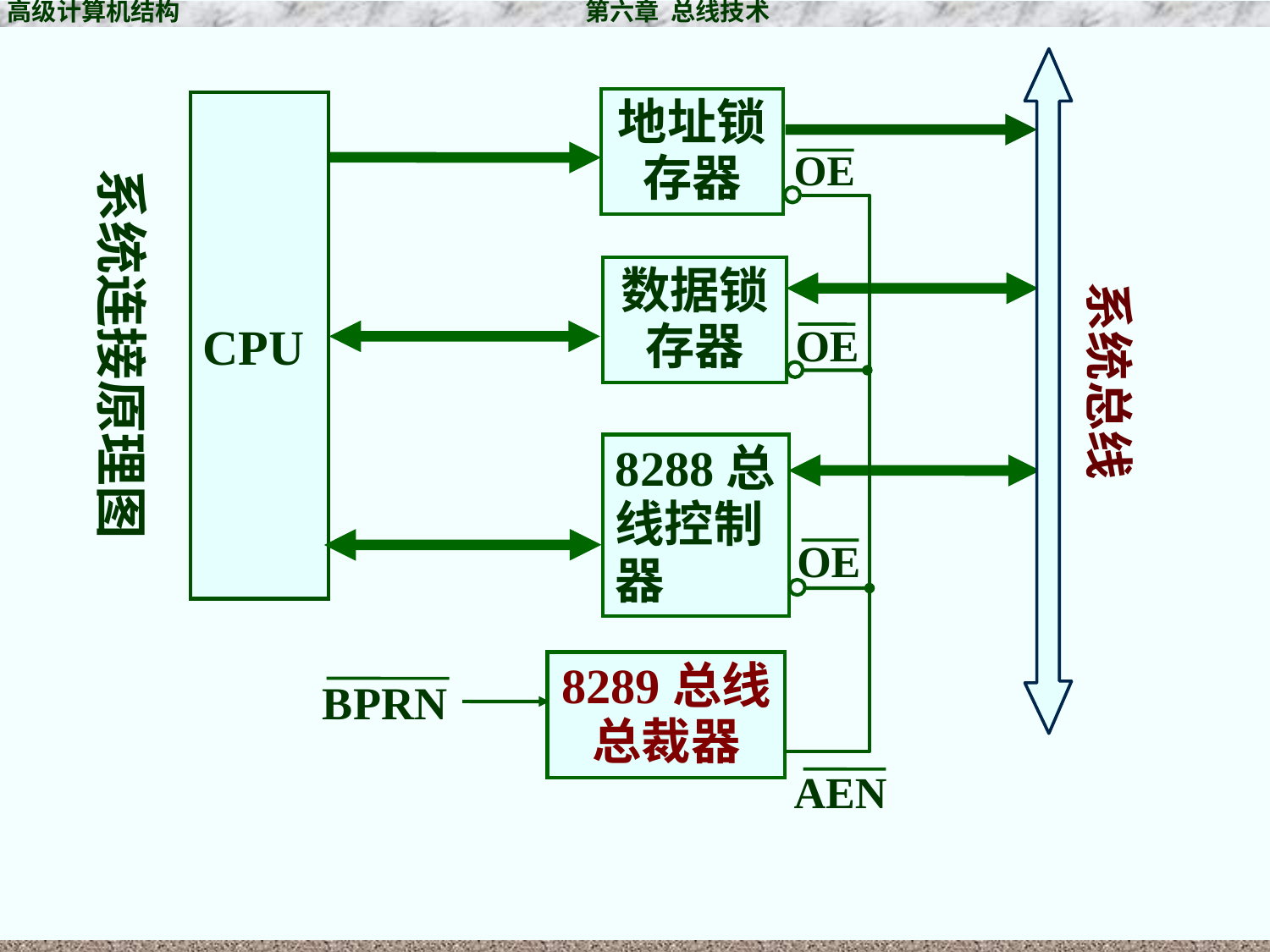

高级计算机结构                                                                       第六章  总线技术

地址锁存器

CPU

OE

OE

OE

AEN

系统连接原理图
数据锁存器
系统总线

8288总线控制器

8289总线总裁器
BPRN